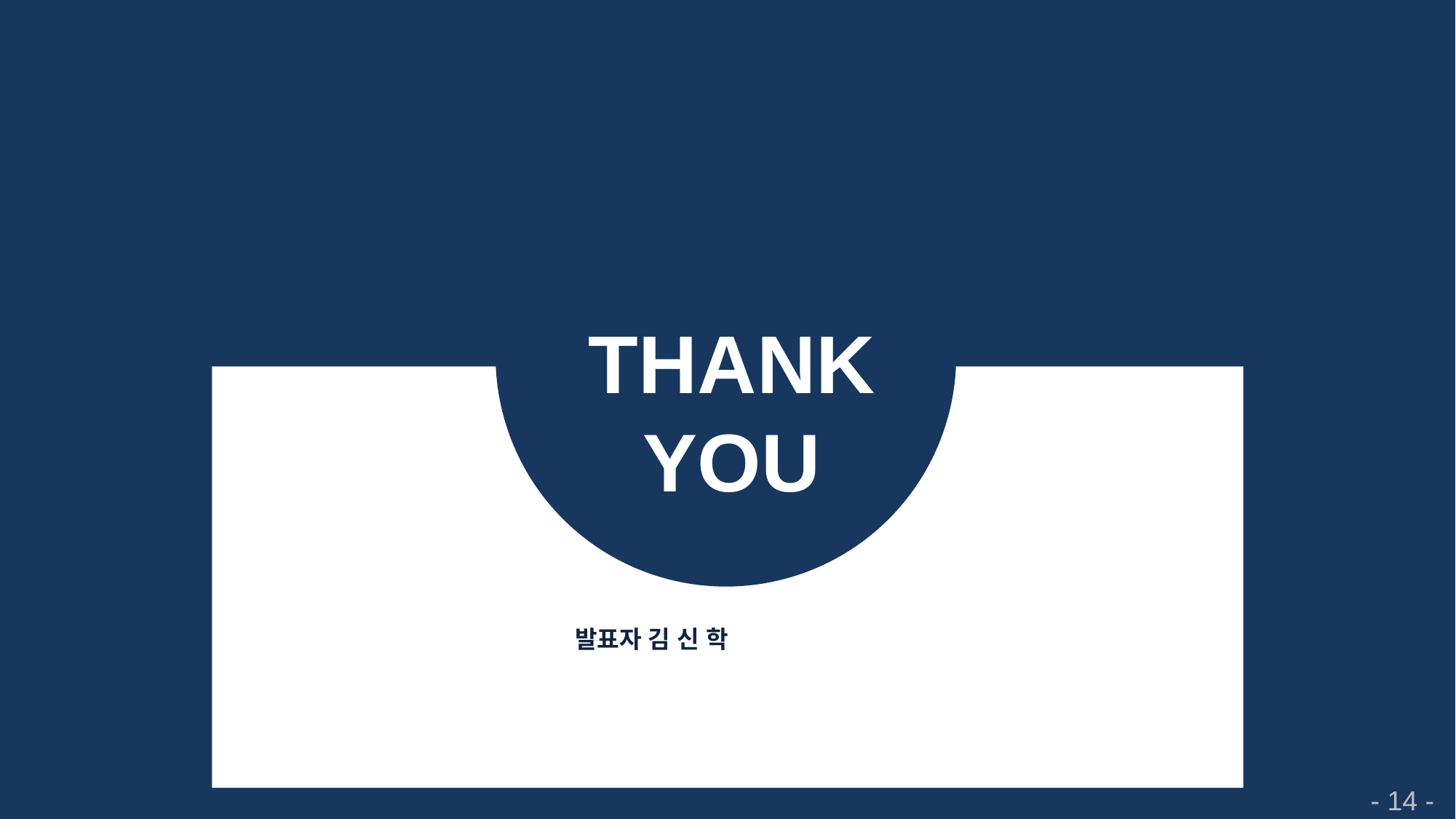

THANK
YOU

발표자 김 신 학
- 14 -